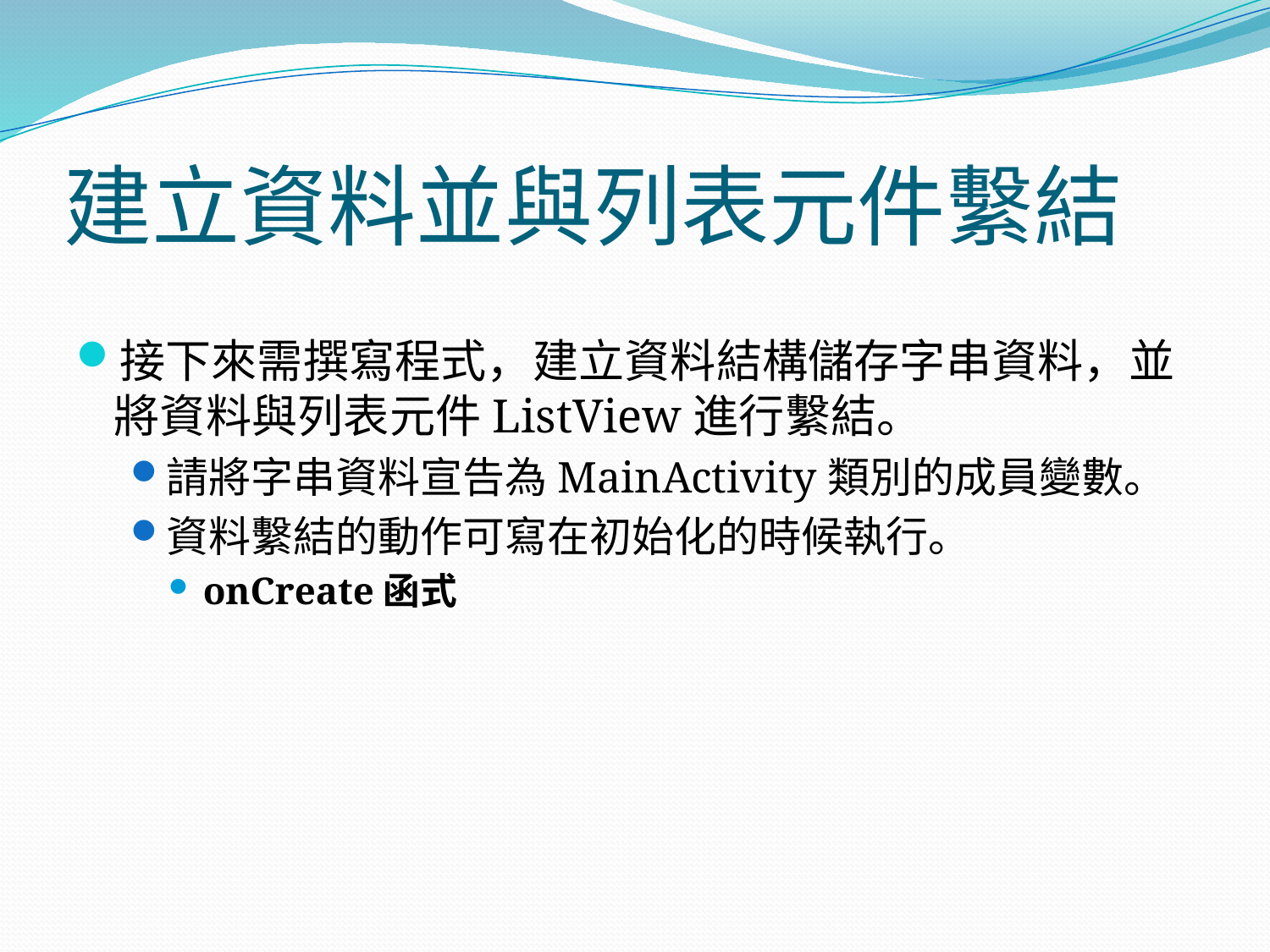

# 建立資料並與列表元件繫結
接下來需撰寫程式，建立資料結構儲存字串資料，並將資料與列表元件ListView進行繫結。
請將字串資料宣告為MainActivity類別的成員變數。
資料繫結的動作可寫在初始化的時候執行。
onCreate函式